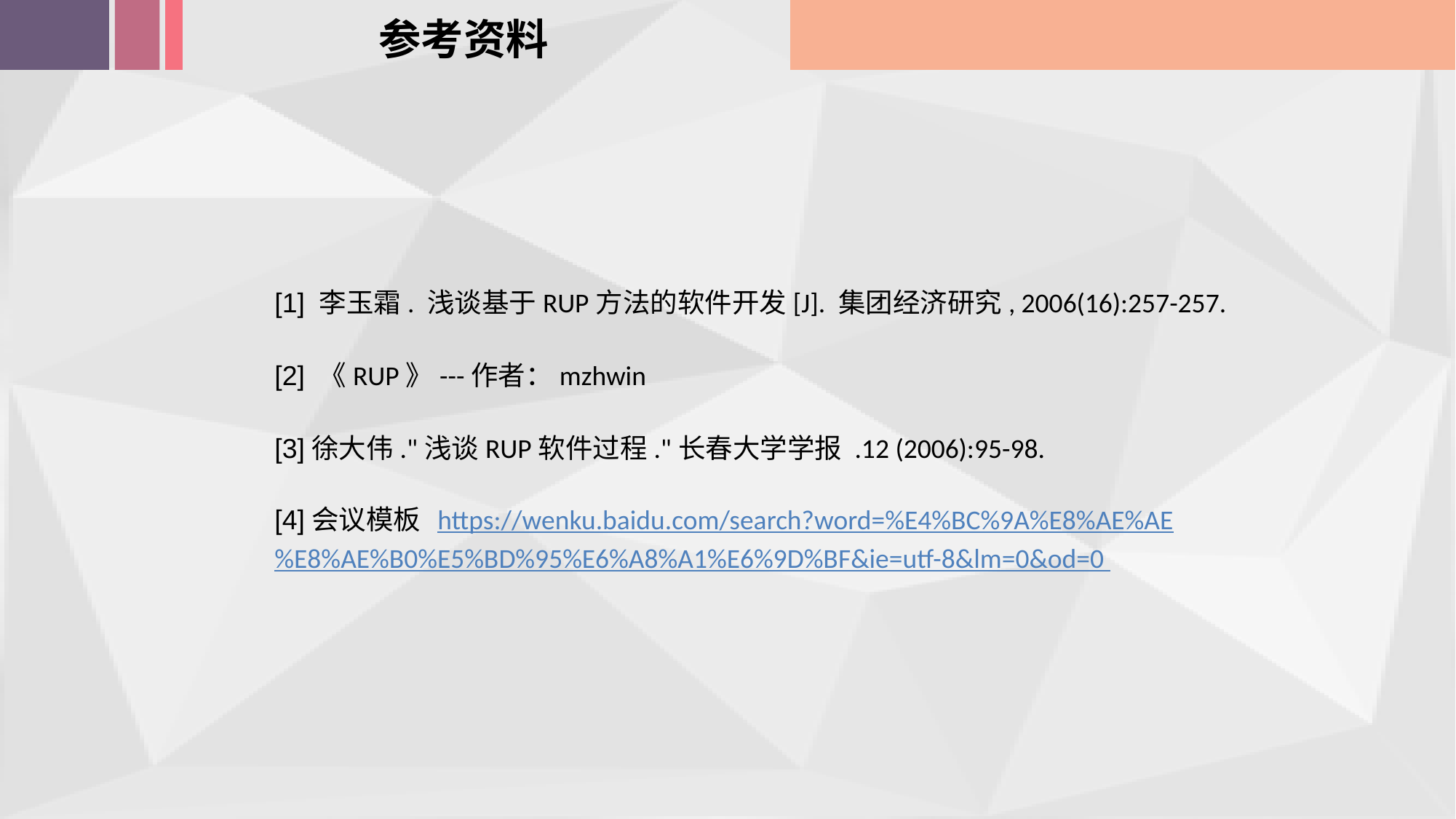

参考资料
[1] 李玉霜. 浅谈基于RUP方法的软件开发[J]. 集团经济研究, 2006(16):257-257.

[2] 《RUP》---作者：mzhwin

[3]徐大伟."浅谈RUP软件过程."长春大学学报 .12 (2006):95-98.

[4]会议模板 https://wenku.baidu.com/search?word=%E4%BC%9A%E8%AE%AE%E8%AE%B0%E5%BD%95%E6%A8%A1%E6%9D%BF&ie=utf-8&lm=0&od=0